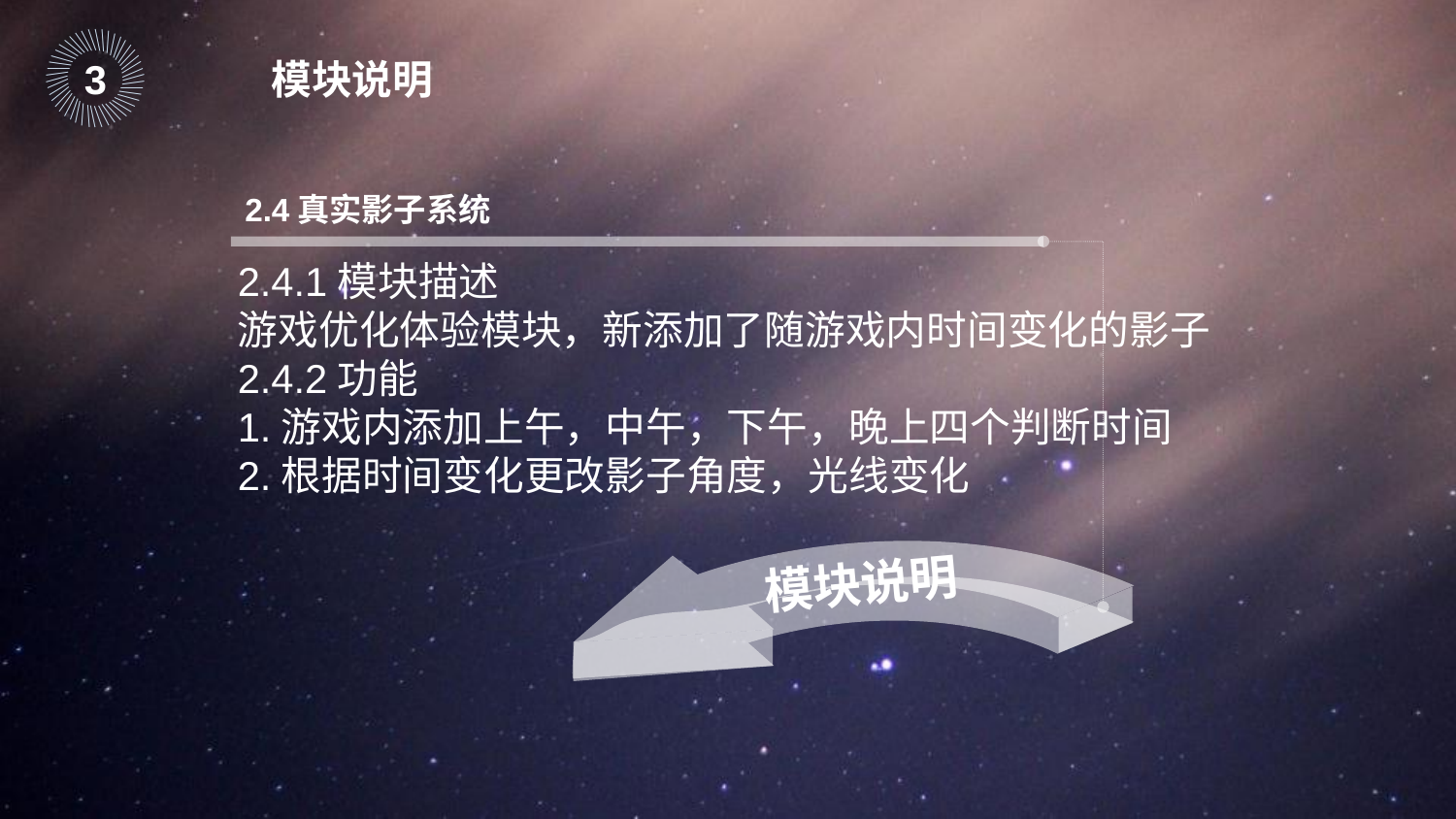

｜
｜
｜
｜
｜
｜
｜
｜
｜
｜
｜
｜
｜
｜
｜
｜
｜
｜
｜
｜
｜
｜
｜
｜
｜
｜
｜
｜
｜
｜
｜
｜
｜
｜
｜
｜
｜
｜
｜
｜
｜
｜
｜
｜
｜
｜
3
模块说明
2.4真实影子系统

2.4.1模块描述
游戏优化体验模块，新添加了随游戏内时间变化的影子
2.4.2功能
1.游戏内添加上午，中午，下午，晚上四个判断时间
2.根据时间变化更改影子角度，光线变化

模块说明